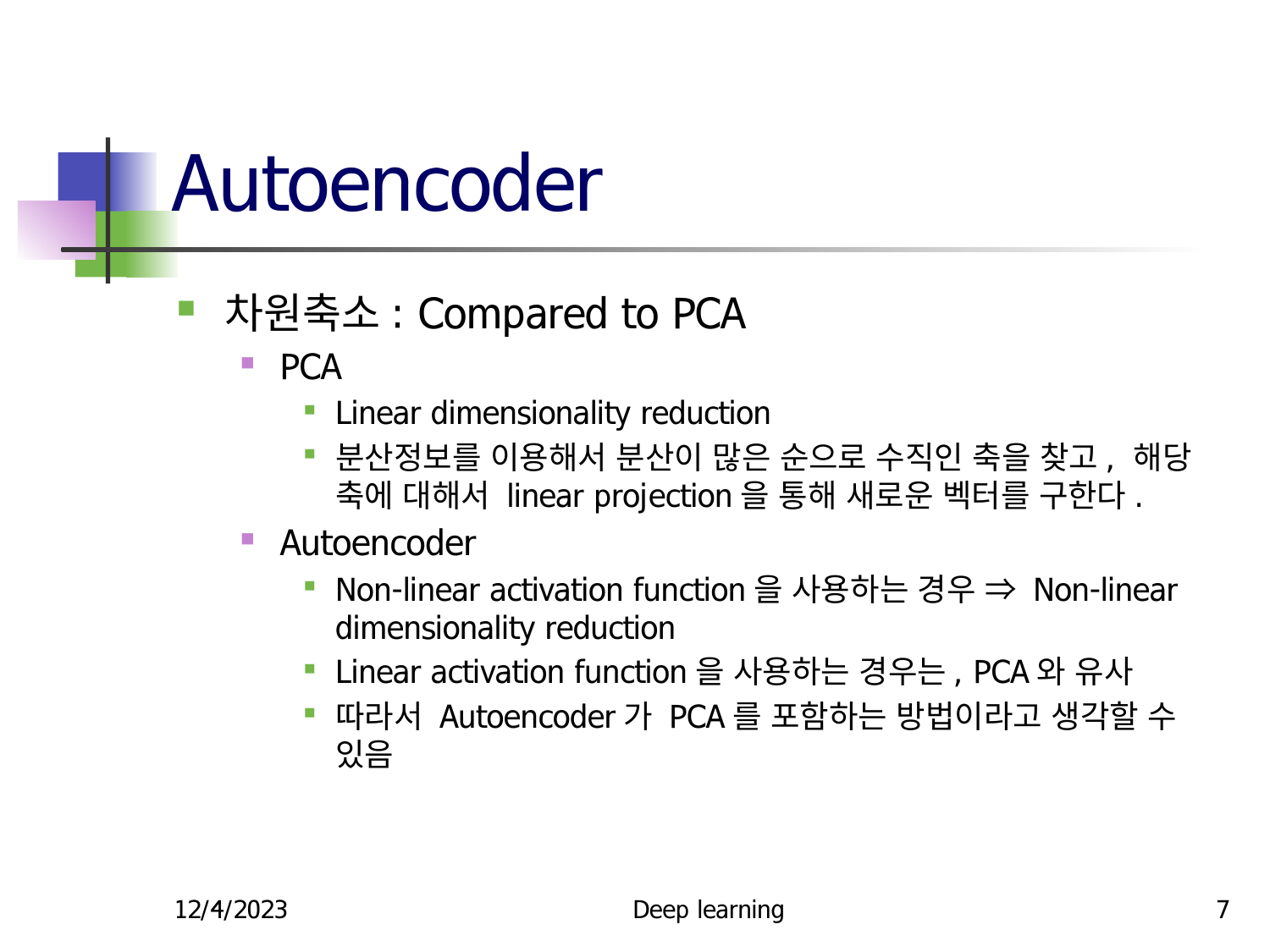

# Autoencoder
차원축소: Compared to PCA
PCA
Linear dimensionality reduction
분산정보를 이용해서 분산이 많은 순으로 수직인 축을 찾고, 해당 축에 대해서 linear projection을 통해 새로운 벡터를 구한다.
Autoencoder
Non-linear activation function을 사용하는 경우 ⇒ Non-linear dimensionality reduction
Linear activation function을 사용하는 경우는, PCA와 유사
따라서 Autoencoder가 PCA를 포함하는 방법이라고 생각할 수 있음
12/4/2023
Deep learning
7